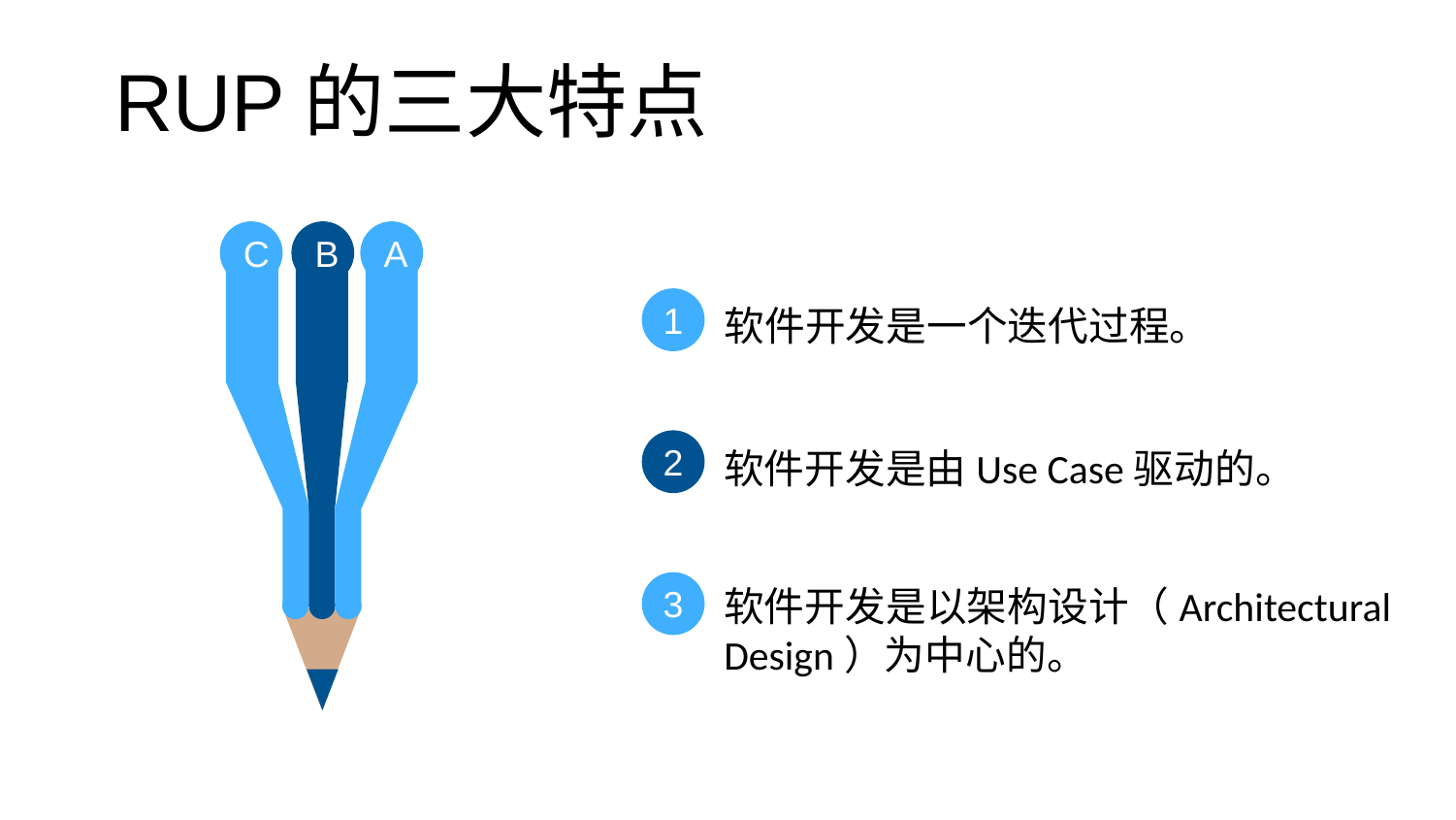

RUP的三大特点
C
B
A

1
软件开发是一个迭代过程。
2
软件开发是由Use Case驱动的。
3
软件开发是以架构设计（Architectural Design）为中心的。